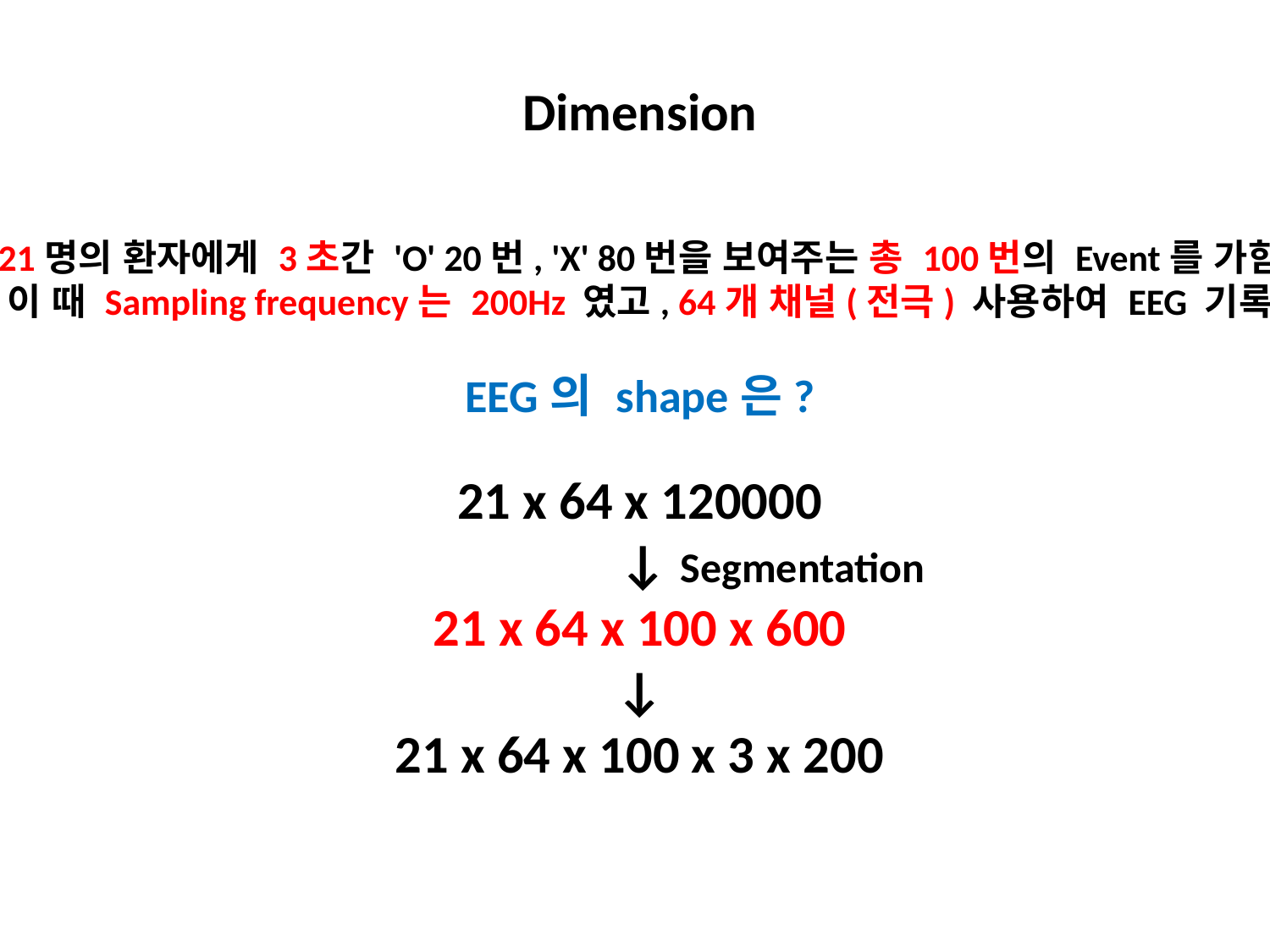

Dimension
21명의 환자에게 3초간 'O' 20번, 'X' 80번을 보여주는 총 100번의 Event를 가함
이 때 Sampling frequency는 200Hz 였고, 64개 채널(전극) 사용하여 EEG 기록

EEG의 shape은?

21 x 64 x 120000
                      ↓ Segmentation
21 x 64 x 100 x 600
↓
21 x 64 x 100 x 3 x 200